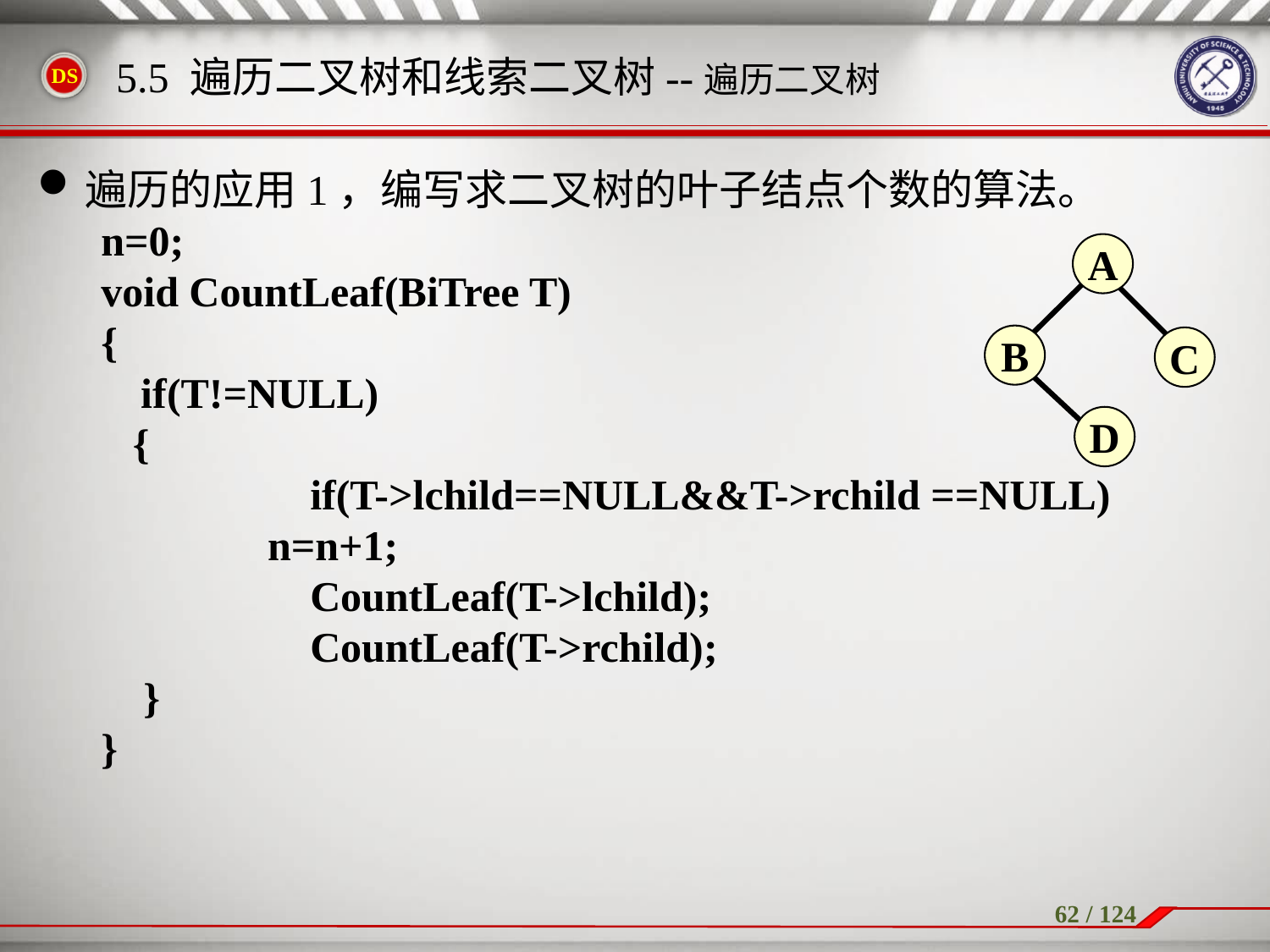

遍历的应用1，编写求二叉树的叶子结点个数的算法。
n=0;
void CountLeaf(BiTree T)
{
	if(T!=NULL)
   {
		    if(T->lchild==NULL&&T->rchild ==NULL)
      	n=n+1;
		    CountLeaf(T->lchild);
    	    CountLeaf(T->rchild);
    }
}
5.5 遍历二叉树和线索二叉树--遍历二叉树
A

B
C

D